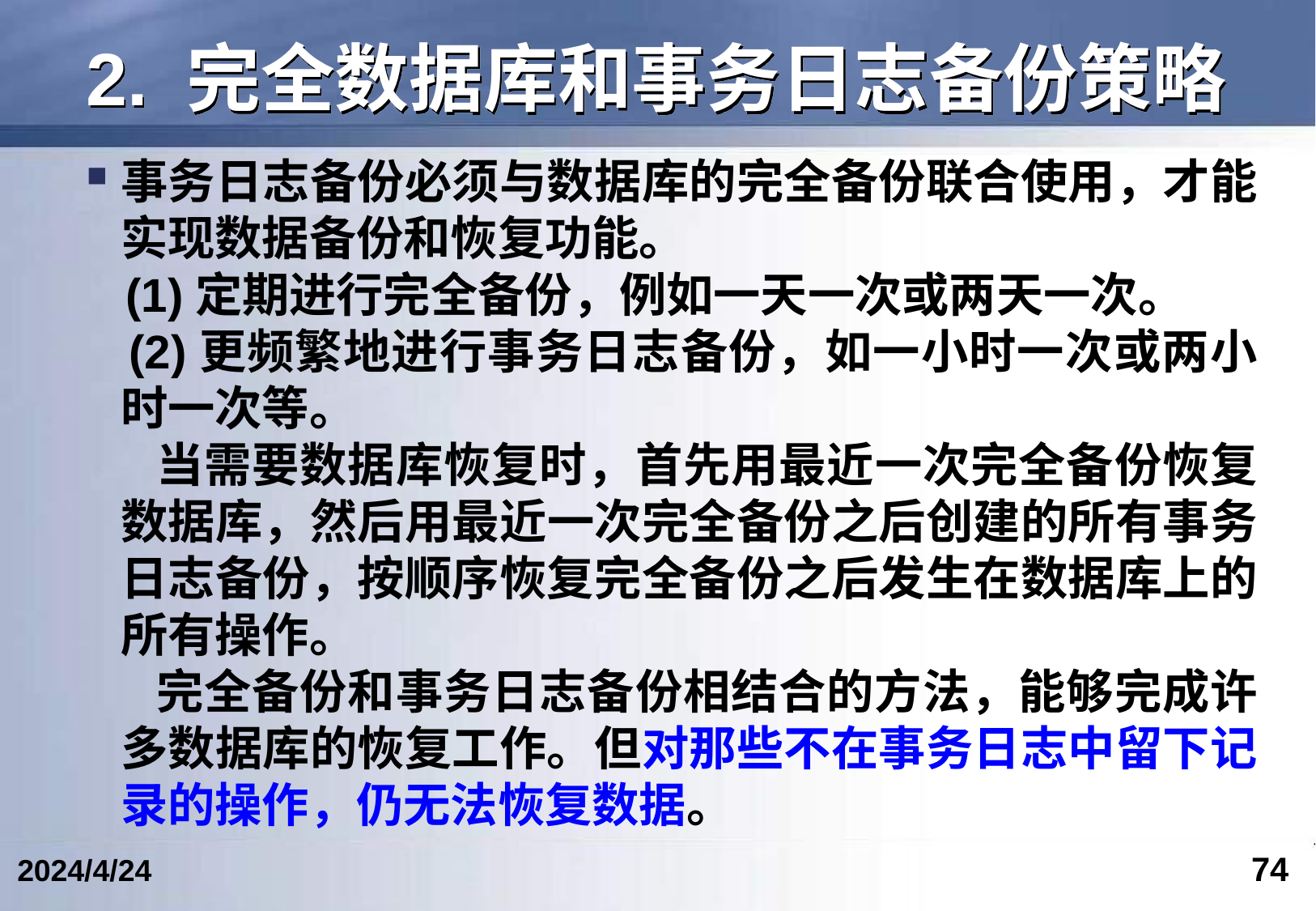

# 2. 完全数据库和事务日志备份策略
事务日志备份必须与数据库的完全备份联合使用，才能实现数据备份和恢复功能。
   (1)定期进行完全备份，例如一天一次或两天一次。
   (2)更频繁地进行事务日志备份，如一小时一次或两小时一次等。
     当需要数据库恢复时，首先用最近一次完全备份恢复数据库，然后用最近一次完全备份之后创建的所有事务日志备份，按顺序恢复完全备份之后发生在数据库上的所有操作。
     完全备份和事务日志备份相结合的方法，能够完成许多数据库的恢复工作。但对那些不在事务日志中留下记录的操作，仍无法恢复数据。
74
2024/4/24